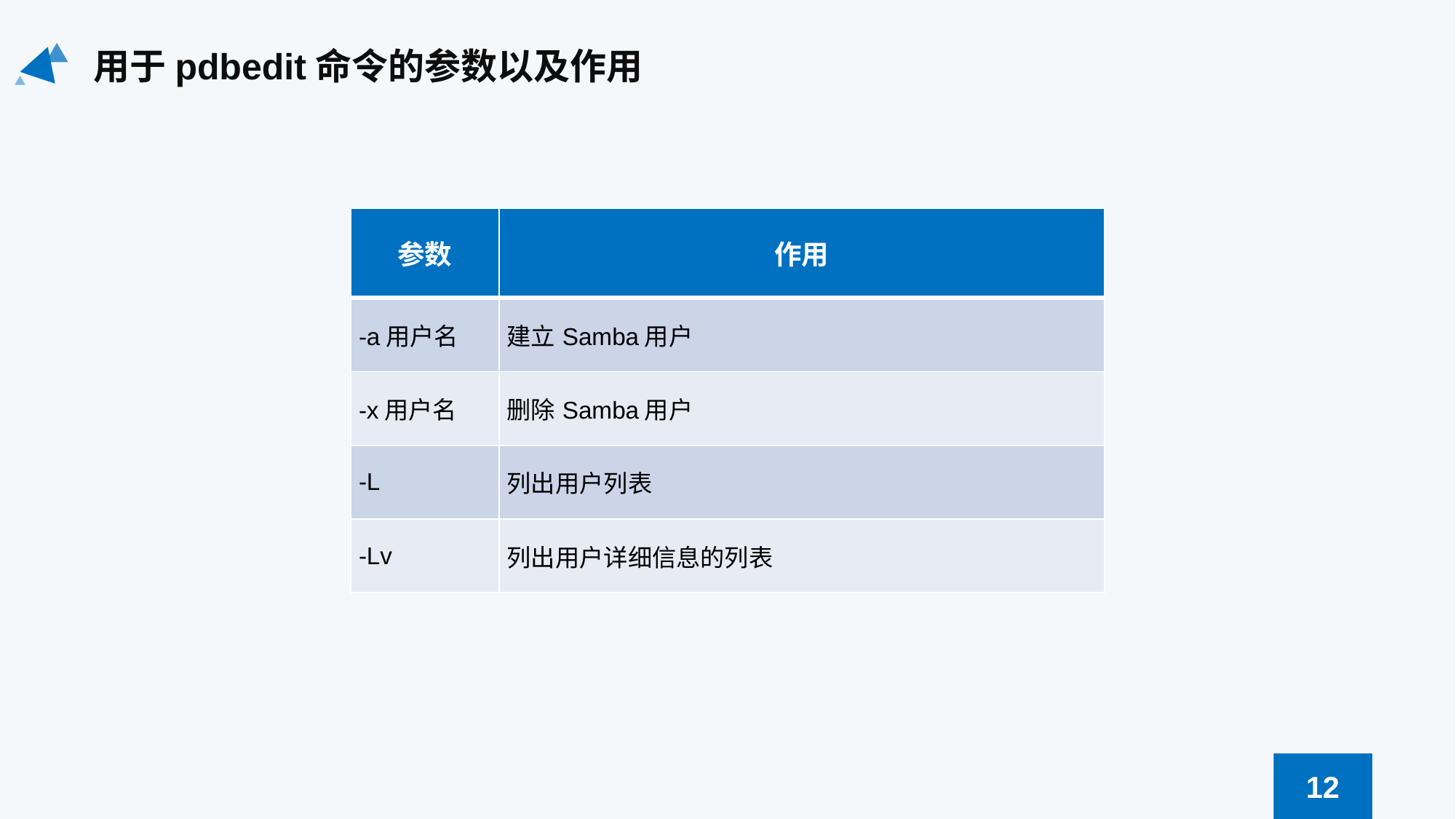

用于pdbedit命令的参数以及作用

| 参数 | 作用 |
| --- | --- |
| -a用户名 | 建立Samba用户 |
| -x用户名 | 删除Samba用户 |
| -L | 列出用户列表 |
| -Lv | 列出用户详细信息的列表 |

12